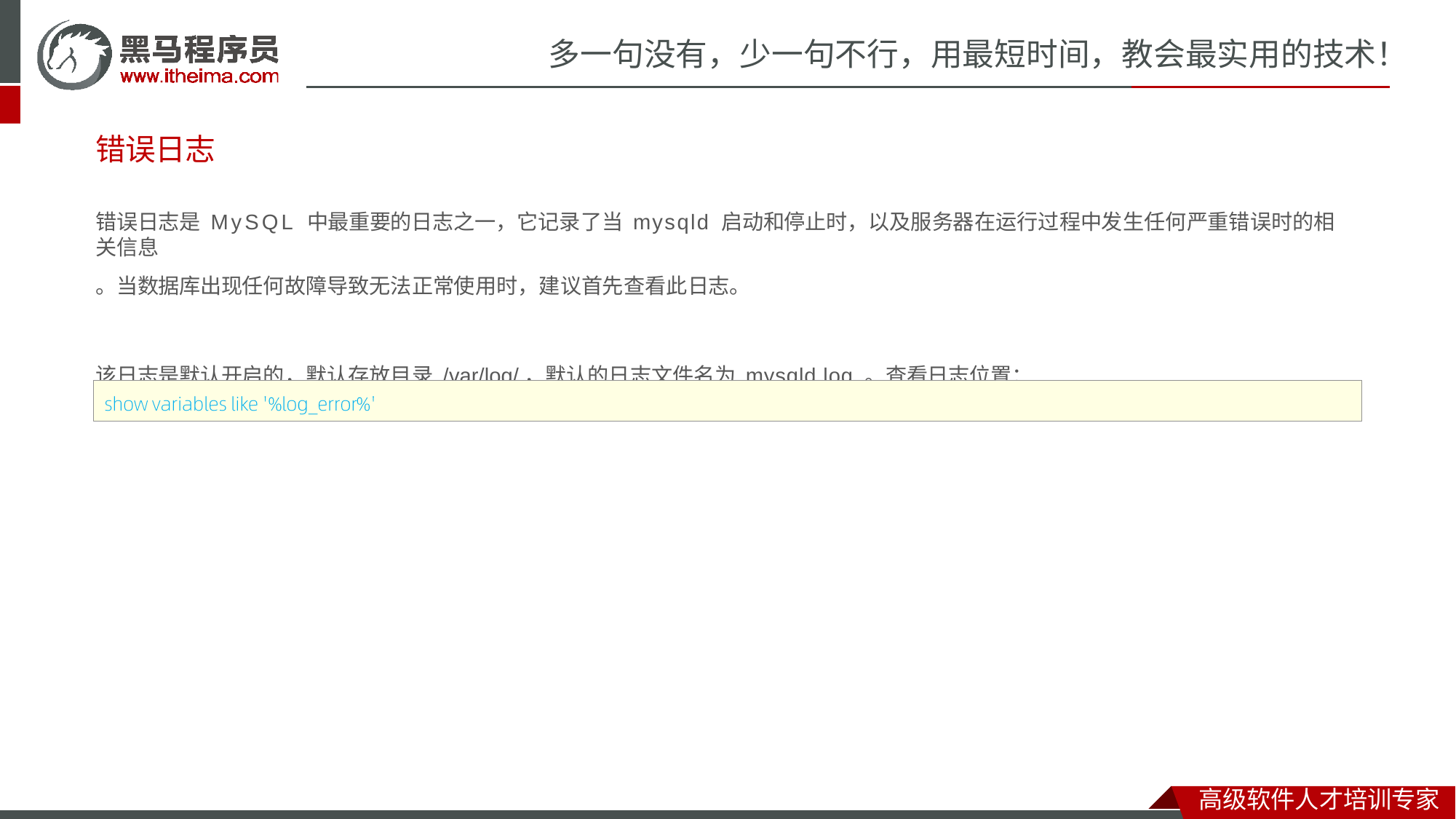

# 多一句没有，少一句不行，用最短时间，教会最实用的技术！

错误日志

错误日志是 MySQL 中最重要的日志之一，它记录了当 mysqld 启动和停止时，以及服务器在运行过程中发生任何严重错误时的相关信息
。当数据库出现任何故障导致无法正常使用时，建议首先查看此日志。

该日志是默认开启的，默认存放目录 /var/log/，默认的日志文件名为 mysqld.log 。查看日志位置：

高级软件人才培训专家